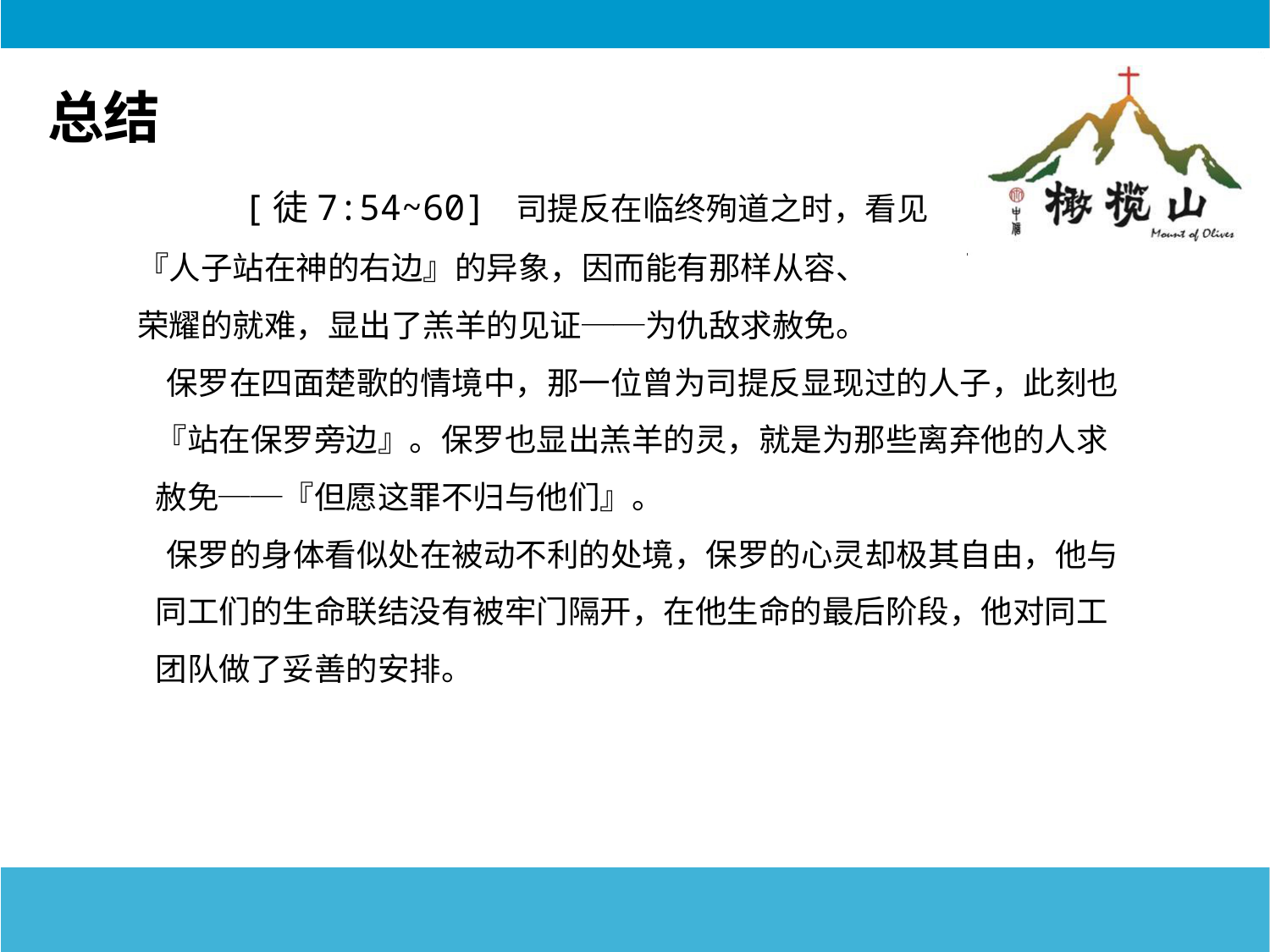

# 总结
      [徒7:54~60] 司提反在临终殉道之时，看见
   『人子站在神的右边』的异象，因而能有那样从容、
   荣耀的就难，显出了羔羊的见证──为仇敌求赦免。
       保罗在四面楚歌的情境中，那一位曾为司提反显现过的人子，此刻也『站在保罗旁边』。保罗也显出羔羊的灵，就是为那些离弃他的人求赦免──『但愿这罪不归与他们』。
       保罗的身体看似处在被动不利的处境，保罗的心灵却极其自由，他与同工们的生命联结没有被牢门隔开，在他生命的最后阶段，他对同工团队做了妥善的安排。